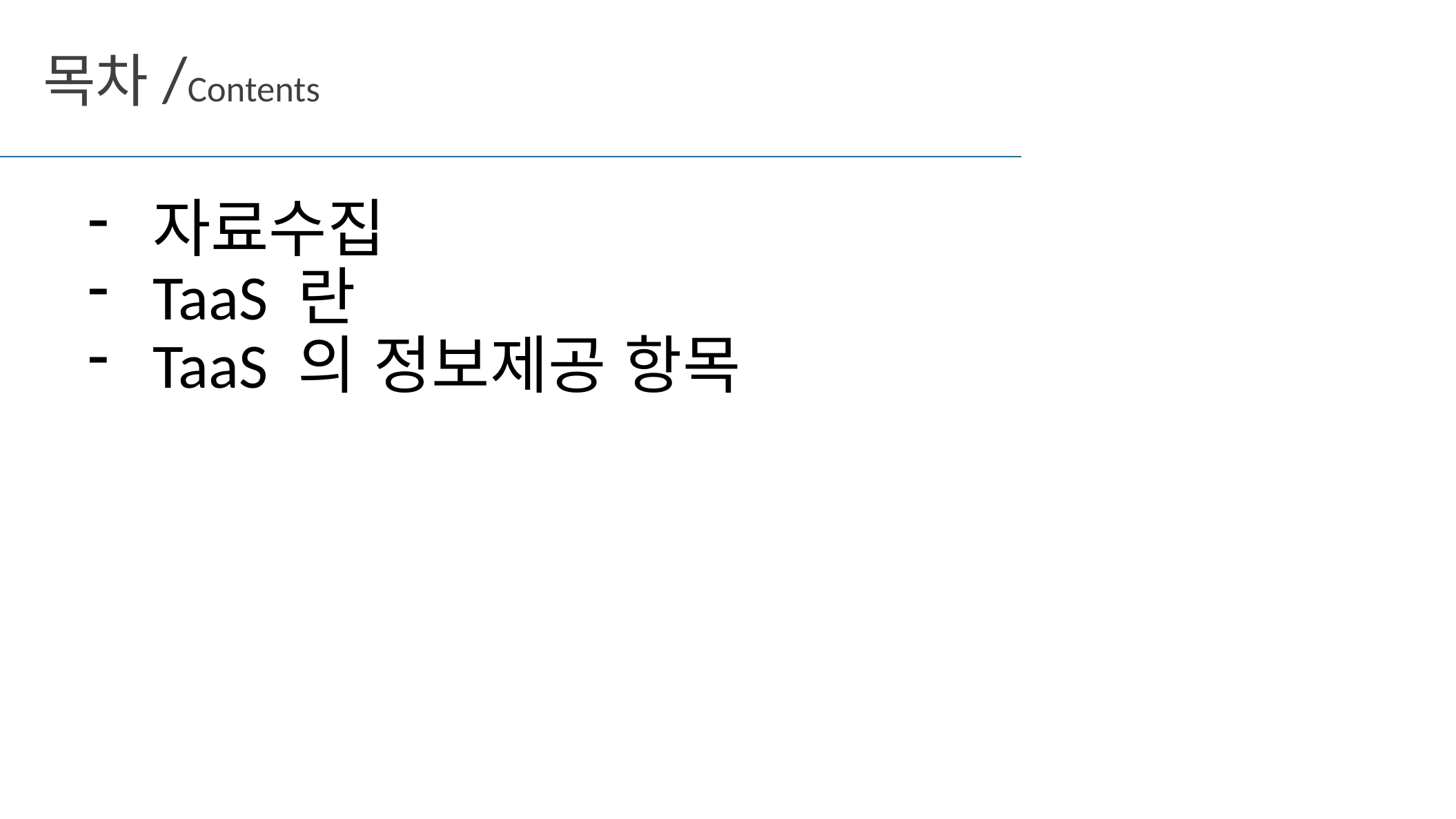

목차/Contents
자료수집
TaaS 란
TaaS 의 정보제공 항목